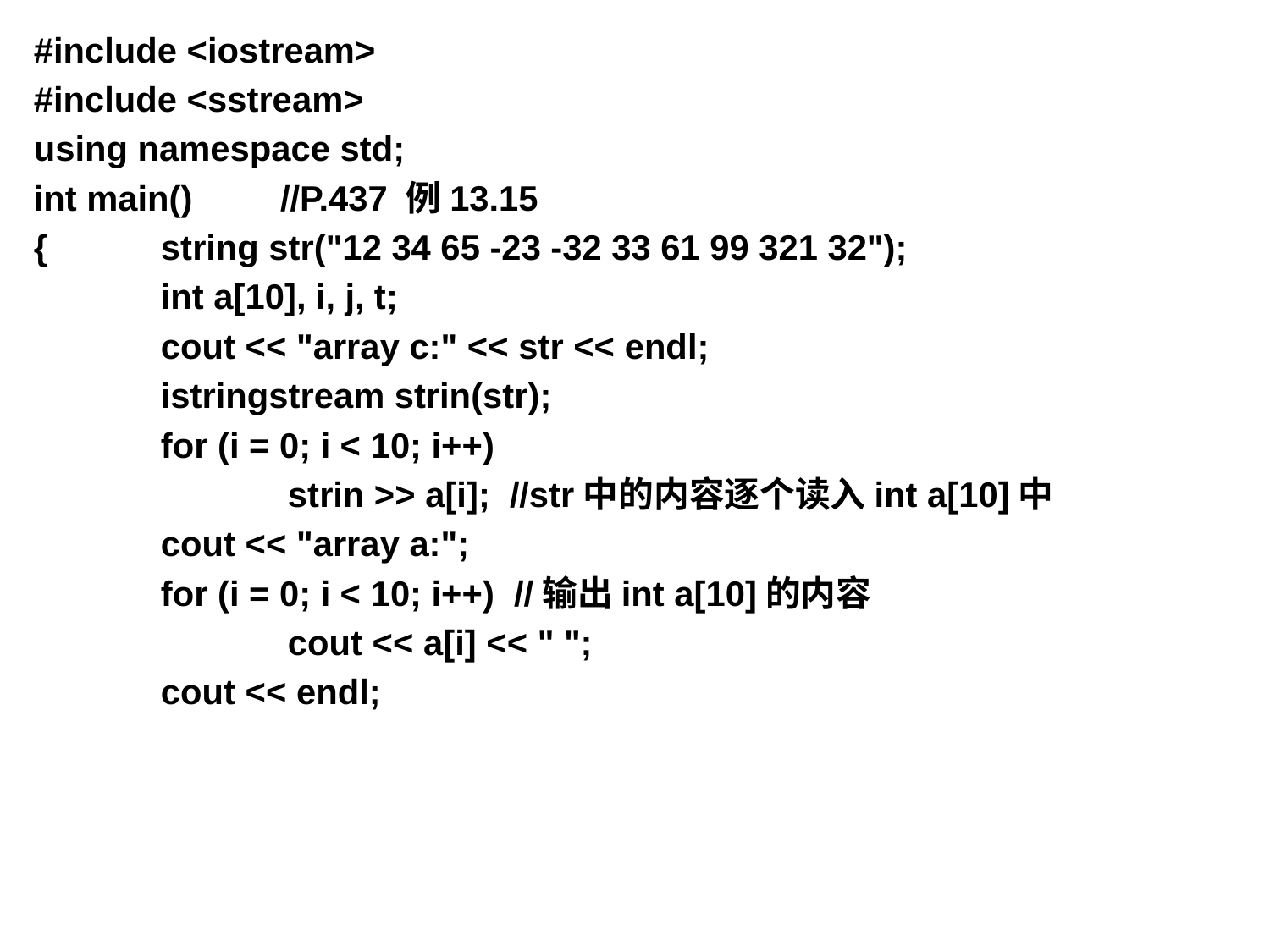

#include <iostream>
#include <sstream>
using namespace std;
int main()         //P.437 例13.15
{	string str("12 34 65 -23 -32 33 61 99 321 32");
	int a[10], i, j, t;
	cout << "array c:" << str << endl;
	istringstream strin(str);
	for (i = 0; i < 10; i++)
		strin >> a[i];  //str中的内容逐个读入int a[10]中
	cout << "array a:";
	for (i = 0; i < 10; i++)  //输出int a[10]的内容
		cout << a[i] << " ";
	cout << endl;